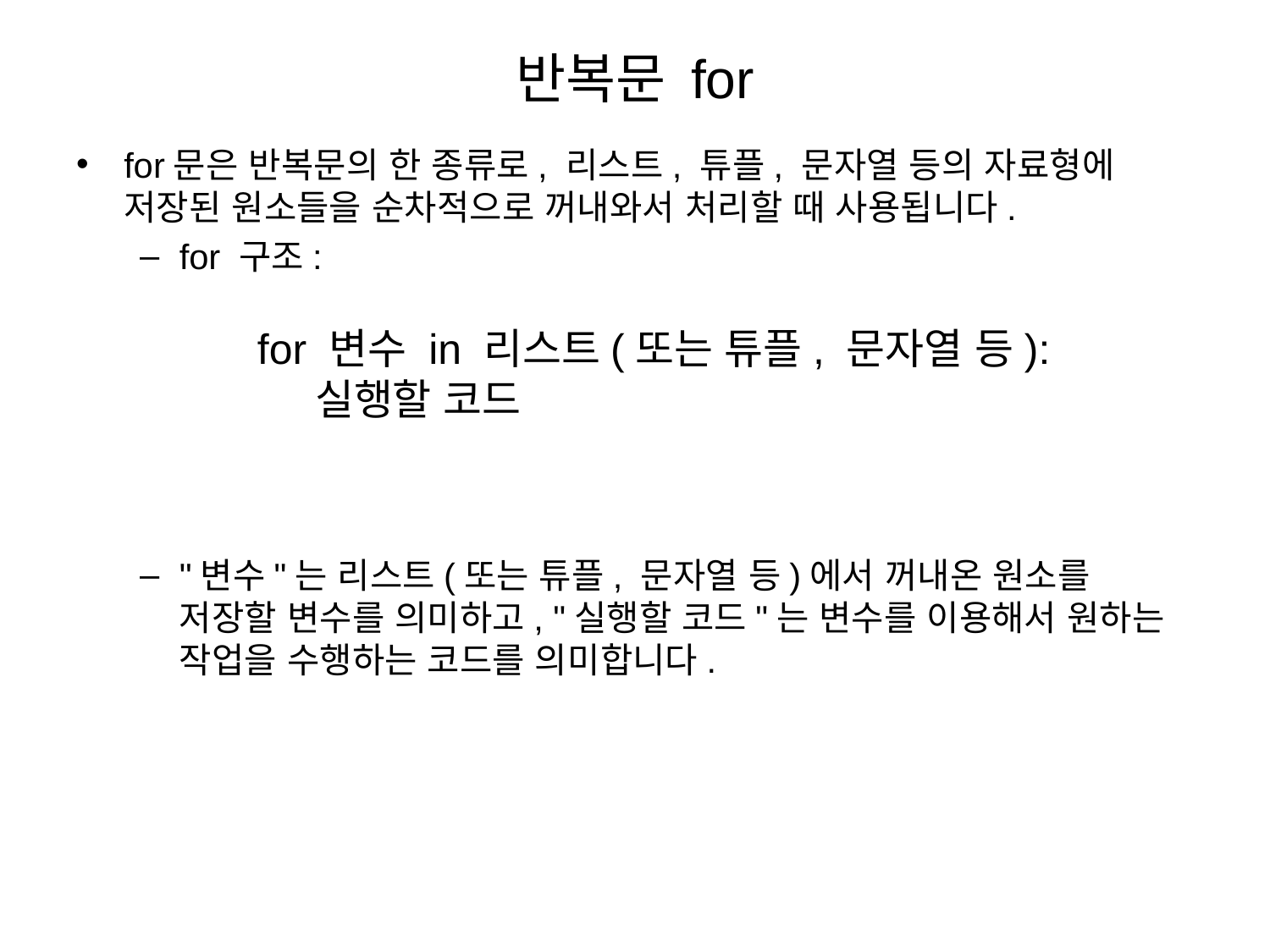

# 반복문 for
for문은 반복문의 한 종류로, 리스트, 튜플, 문자열 등의 자료형에 저장된 원소들을 순차적으로 꺼내와서 처리할 때 사용됩니다.
for 구조:

"변수"는 리스트(또는 튜플, 문자열 등)에서 꺼내온 원소를 저장할 변수를 의미하고, "실행할 코드"는 변수를 이용해서 원하는 작업을 수행하는 코드를 의미합니다.
for 변수 in 리스트(또는 튜플, 문자열 등):
    실행할 코드